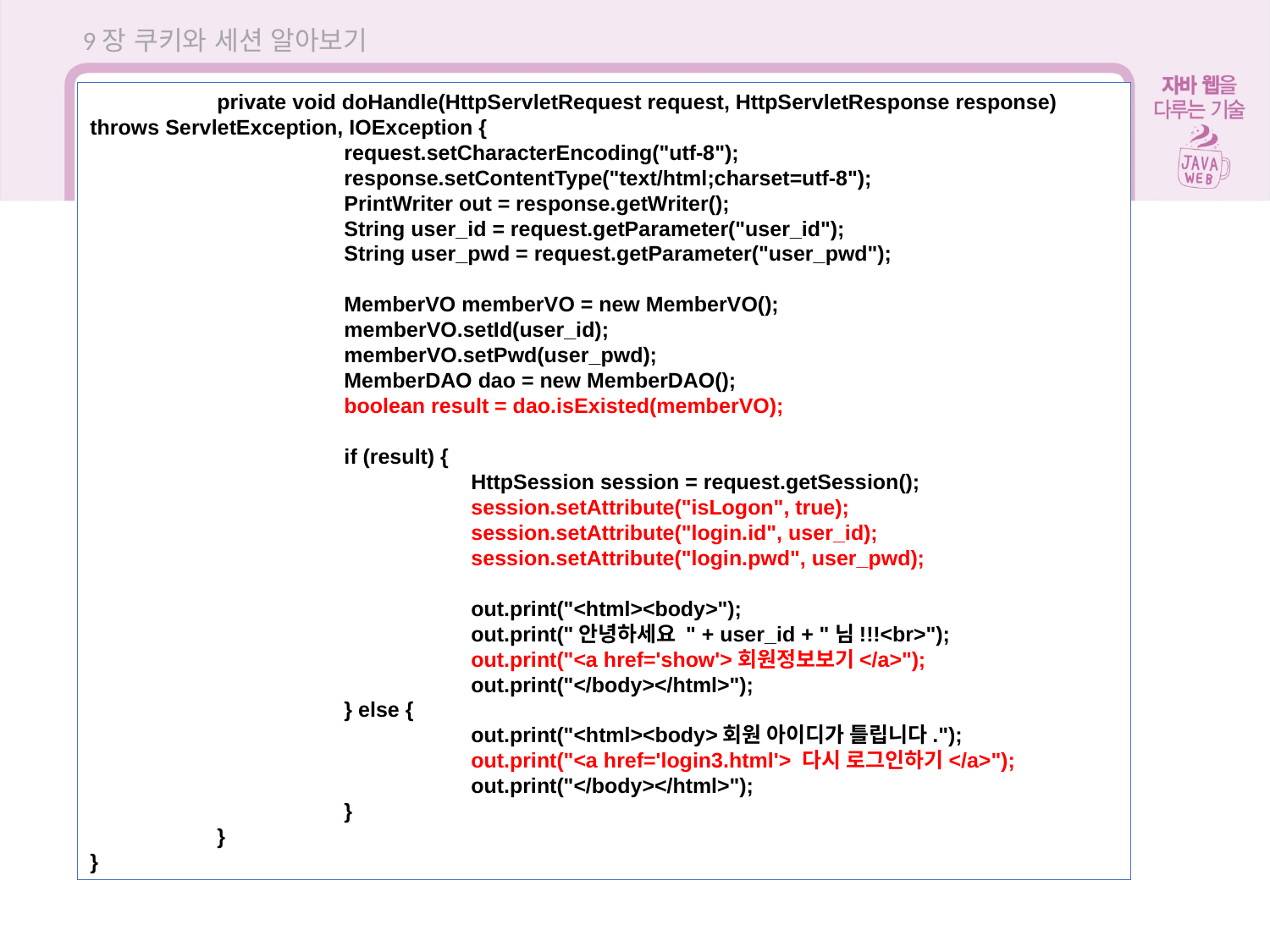

9장 쿠키와 세션 알아보기
	private void doHandle(HttpServletRequest request, HttpServletResponse response)	throws ServletException, IOException {
		request.setCharacterEncoding("utf-8");
		response.setContentType("text/html;charset=utf-8");
		PrintWriter out = response.getWriter();
		String user_id = request.getParameter("user_id");
		String user_pwd = request.getParameter("user_pwd");

		MemberVO memberVO = new MemberVO();
		memberVO.setId(user_id);
		memberVO.setPwd(user_pwd);
		MemberDAO dao = new MemberDAO();
		boolean result = dao.isExisted(memberVO);

		if (result) {
			HttpSession session = request.getSession();
			session.setAttribute("isLogon", true);
			session.setAttribute("login.id", user_id);
			session.setAttribute("login.pwd", user_pwd);

			out.print("<html><body>");
			out.print("안녕하세요 " + user_id + "님!!!<br>");
			out.print("<a href='show'>회원정보보기</a>");
			out.print("</body></html>");
		} else {
			out.print("<html><body>회원 아이디가 틀립니다.");
			out.print("<a href='login3.html'> 다시 로그인하기</a>");
			out.print("</body></html>");
		}
	}
}
9.6 세션을 이용한 로그인 예제